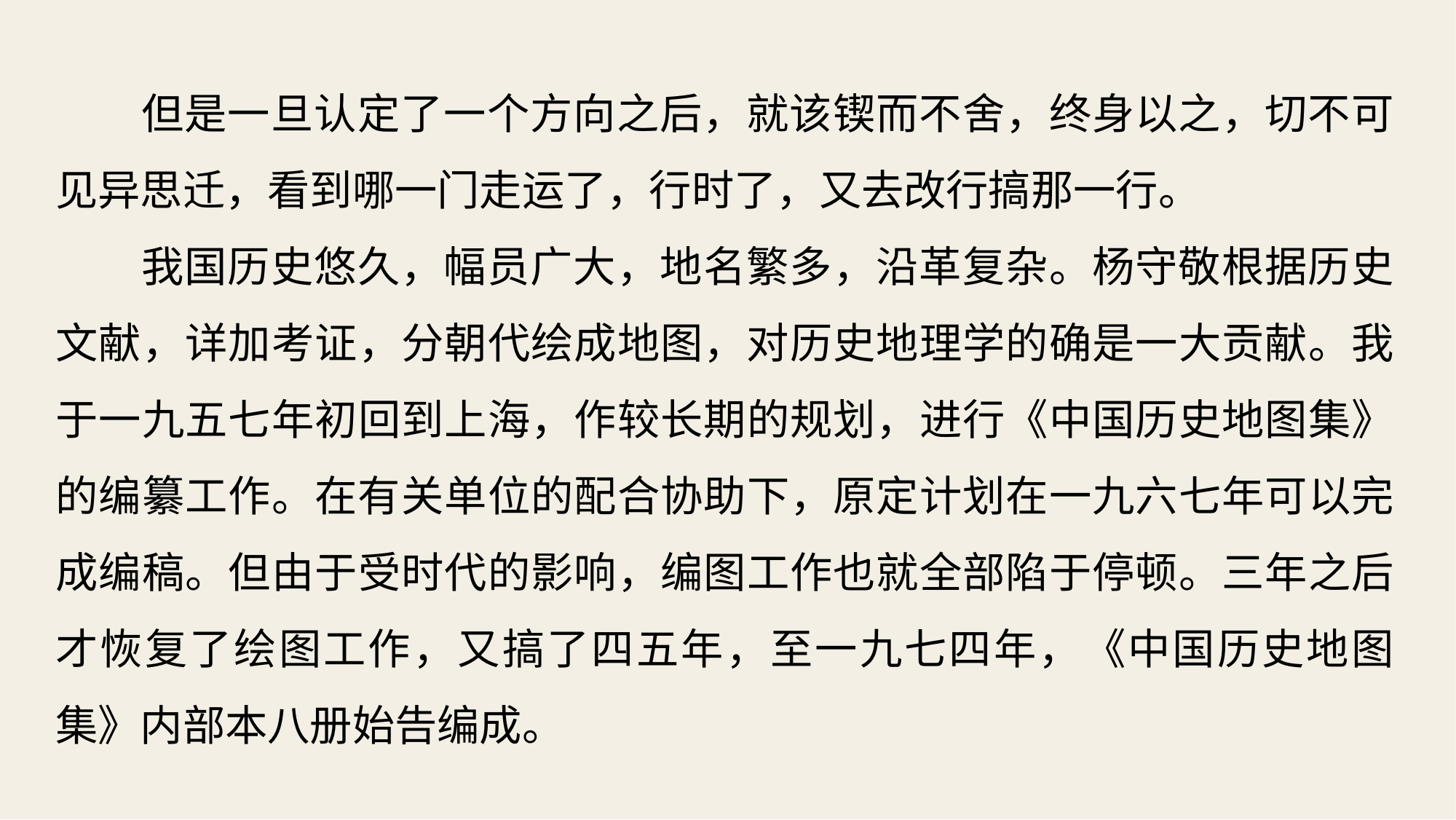

但是一旦认定了一个方向之后，就该锲而不舍，终身以之，切不可见异思迁，看到哪一门走运了，行时了，又去改行搞那一行。
我国历史悠久，幅员广大，地名繁多，沿革复杂。杨守敬根据历史文献，详加考证，分朝代绘成地图，对历史地理学的确是一大贡献。我于一九五七年初回到上海，作较长期的规划，进行《中国历史地图集》的编纂工作。在有关单位的配合协助下，原定计划在一九六七年可以完成编稿。但由于受时代的影响，编图工作也就全部陷于停顿。三年之后才恢复了绘图工作，又搞了四五年，至一九七四年，《中国历史地图集》内部本八册始告编成。